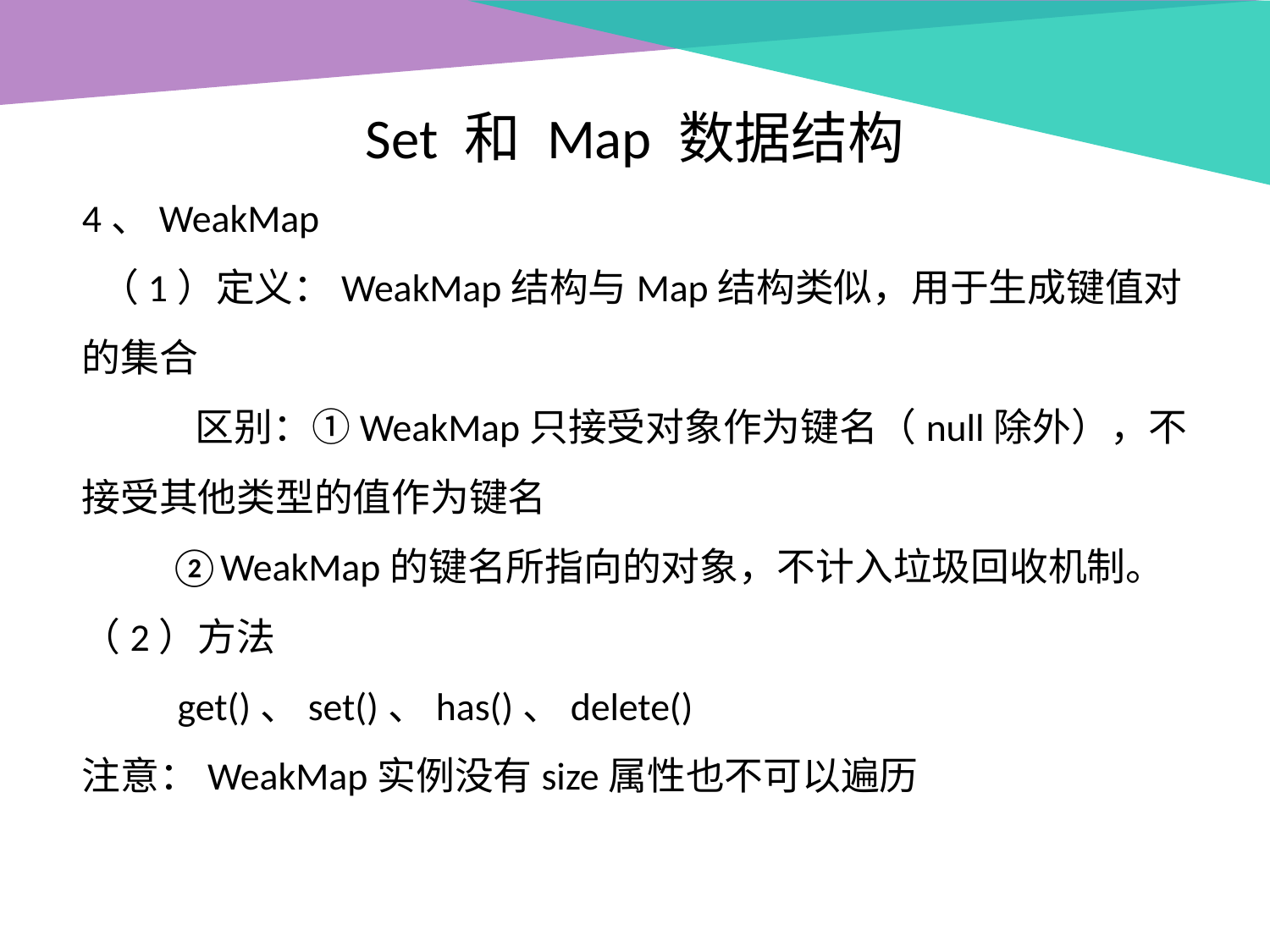

Set 和 Map 数据结构
4、WeakMap
 （1）定义：WeakMap结构与Map结构类似，用于生成键值对的集合
            区别：①WeakMap只接受对象作为键名（null除外），不接受其他类型的值作为键名
          ②WeakMap的键名所指向的对象，不计入垃圾回收机制。
（2）方法
           get()、set()、has()、delete()
注意：WeakMap实例没有size属性也不可以遍历